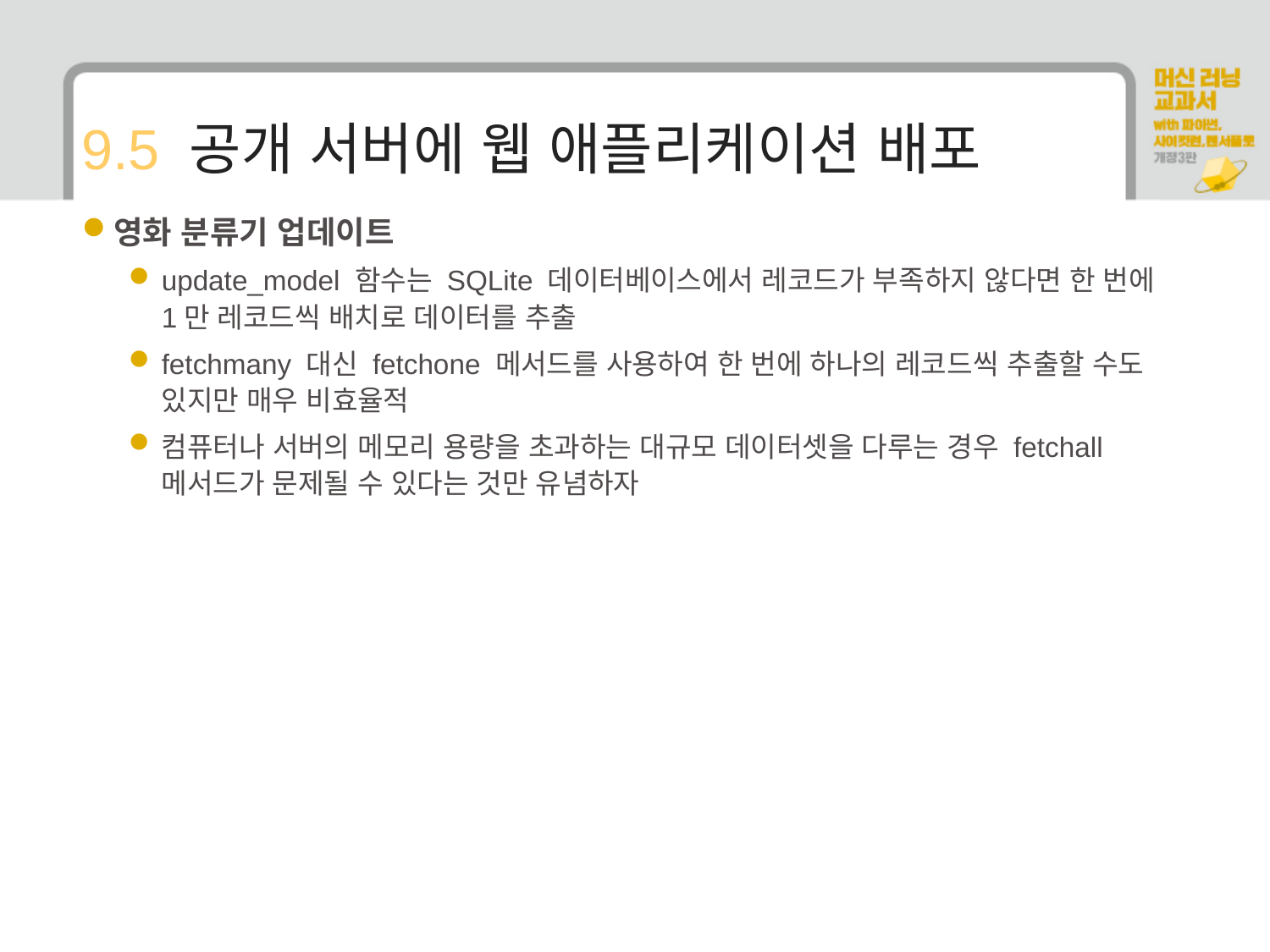

# 9.5 공개 서버에 웹 애플리케이션 배포
영화 분류기 업데이트
update_model 함수는 SQLite 데이터베이스에서 레코드가 부족하지 않다면 한 번에 1만 레코드씩 배치로 데이터를 추출
fetchmany 대신 fetchone 메서드를 사용하여 한 번에 하나의 레코드씩 추출할 수도 있지만 매우 비효율적
컴퓨터나 서버의 메모리 용량을 초과하는 대규모 데이터셋을 다루는 경우 fetchall 메서드가 문제될 수 있다는 것만 유념하자